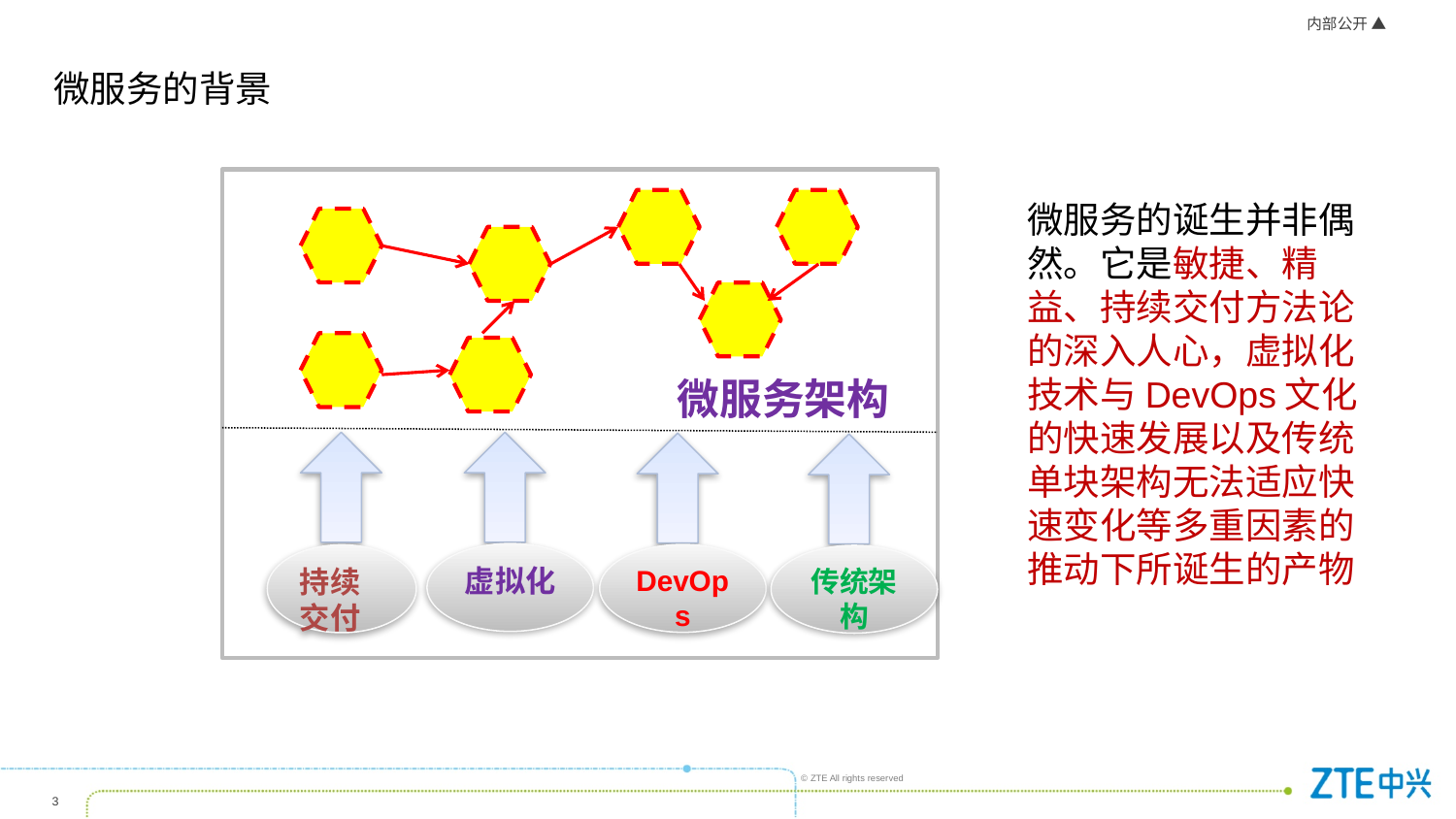

# 微服务的背景

微服务的诞生并非偶然。它是敏捷、精益、持续交付方法论的深入人心，虚拟化技术与DevOps文化的快速发展以及传统单块架构无法适应快速变化等多重因素的推动下所诞生的产物

微服务架构

虚拟化
DevOps
持续交付
传统架构